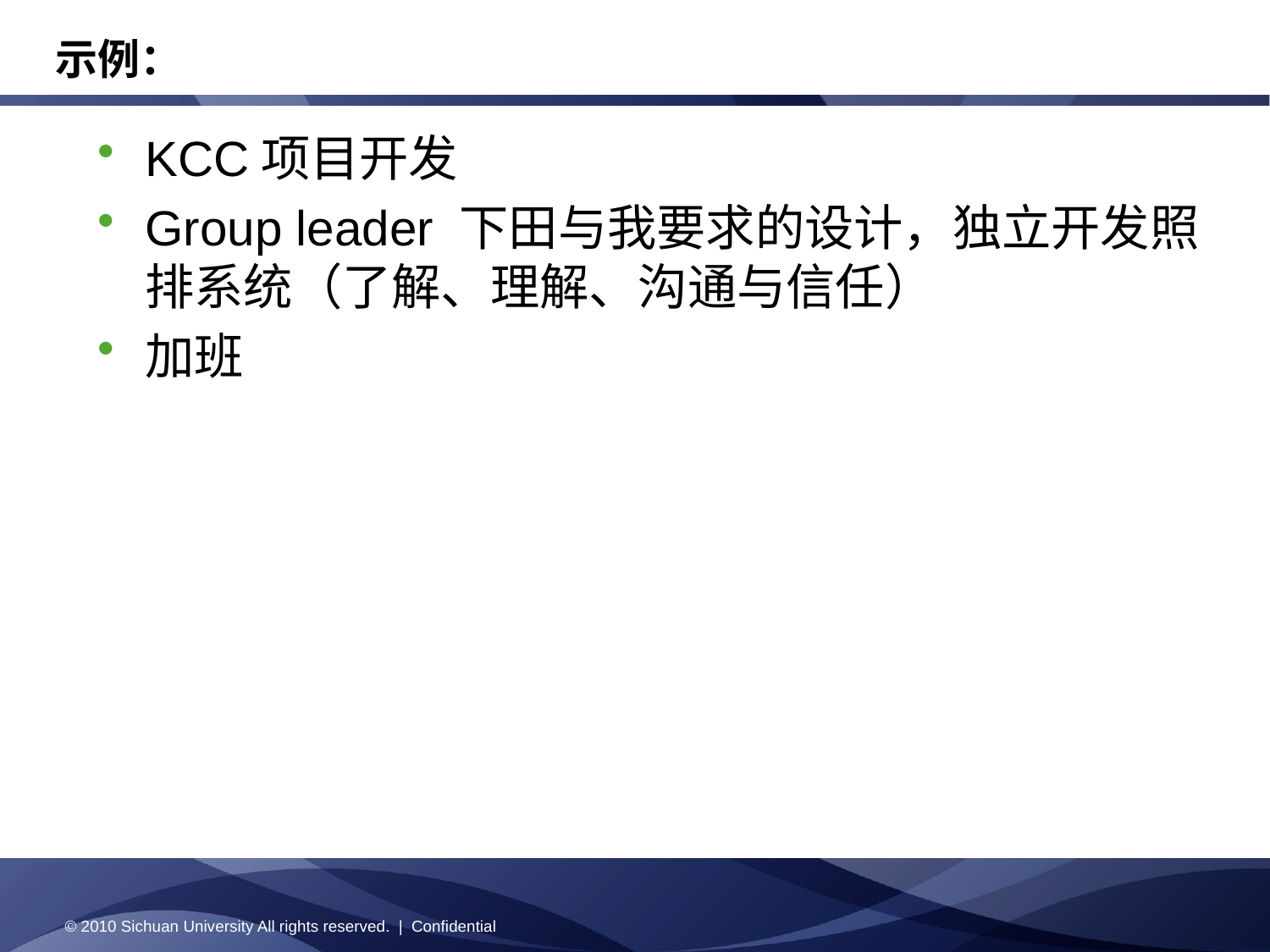

示例：
KCC项目开发
Group leader 下田与我要求的设计，独立开发照排系统（了解、理解、沟通与信任）
加班
© 2010 Sichuan University All rights reserved.  |  Confidential